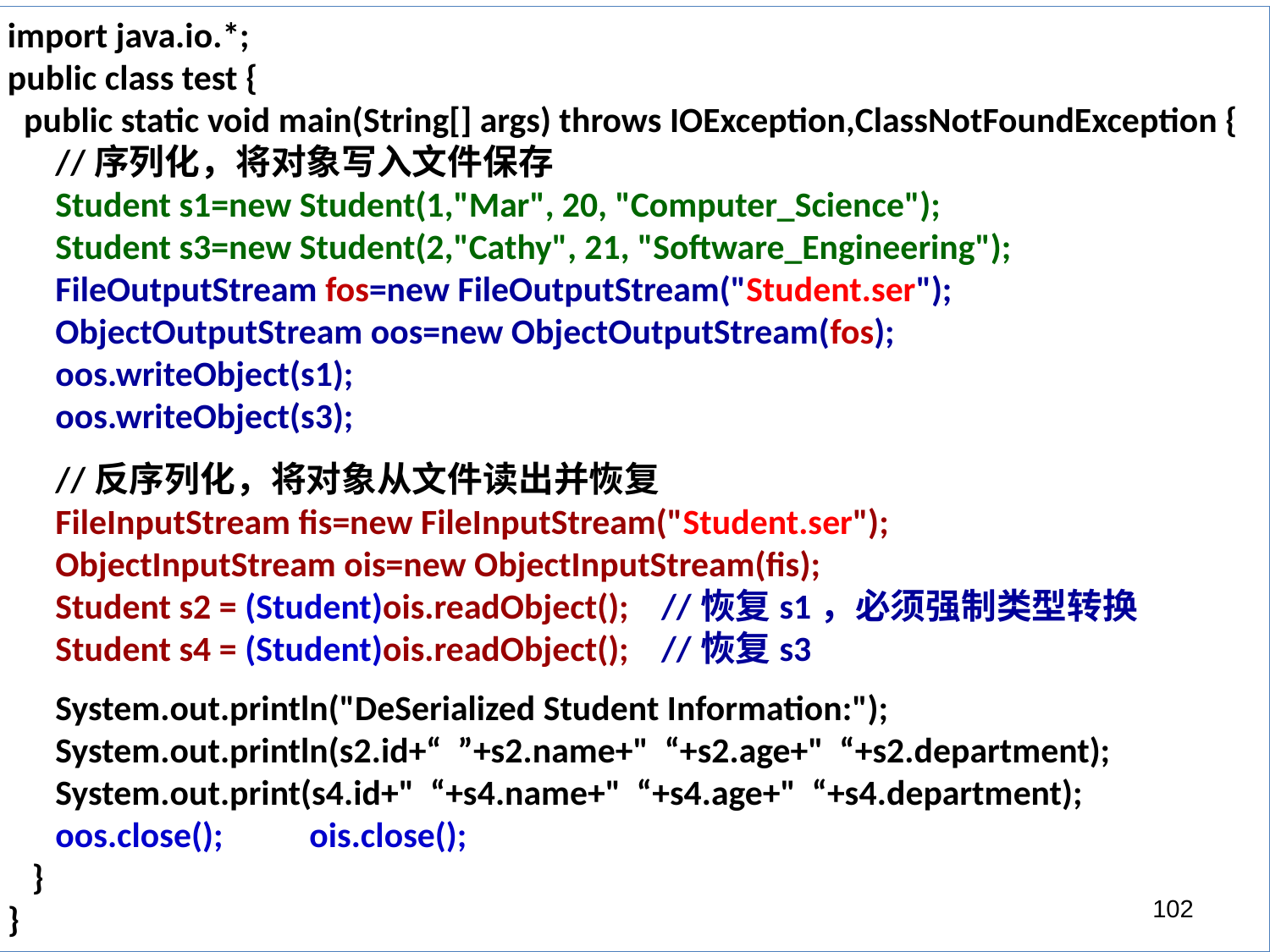

import java.io.*;
public class test {
  public static void main(String[] args) throws IOException,ClassNotFoundException {
	//序列化，将对象写入文件保存
	Student s1=new Student(1,"Mar", 20, "Computer_Science");
	Student s3=new Student(2,"Cathy", 21, "Software_Engineering");
	FileOutputStream fos=new FileOutputStream("Student.ser");
	ObjectOutputStream oos=new ObjectOutputStream(fos);
	oos.writeObject(s1);
	oos.writeObject(s3);

	//反序列化，将对象从文件读出并恢复
FileInputStream fis=new FileInputStream("Student.ser");
	ObjectInputStream ois=new ObjectInputStream(fis);
	Student s2 = (Student)ois.readObject();    //恢复s1，必须强制类型转换
	Student s4 = (Student)ois.readObject();    //恢复s3

	System.out.println("DeSerialized Student Information:");
	System.out.println(s2.id+“  ”+s2.name+"  “+s2.age+"  “+s2.department);
	System.out.print(s4.id+"  “+s4.name+"  “+s4.age+"  “+s4.department);
	oos.close(); 	ois.close();
   }
}
102